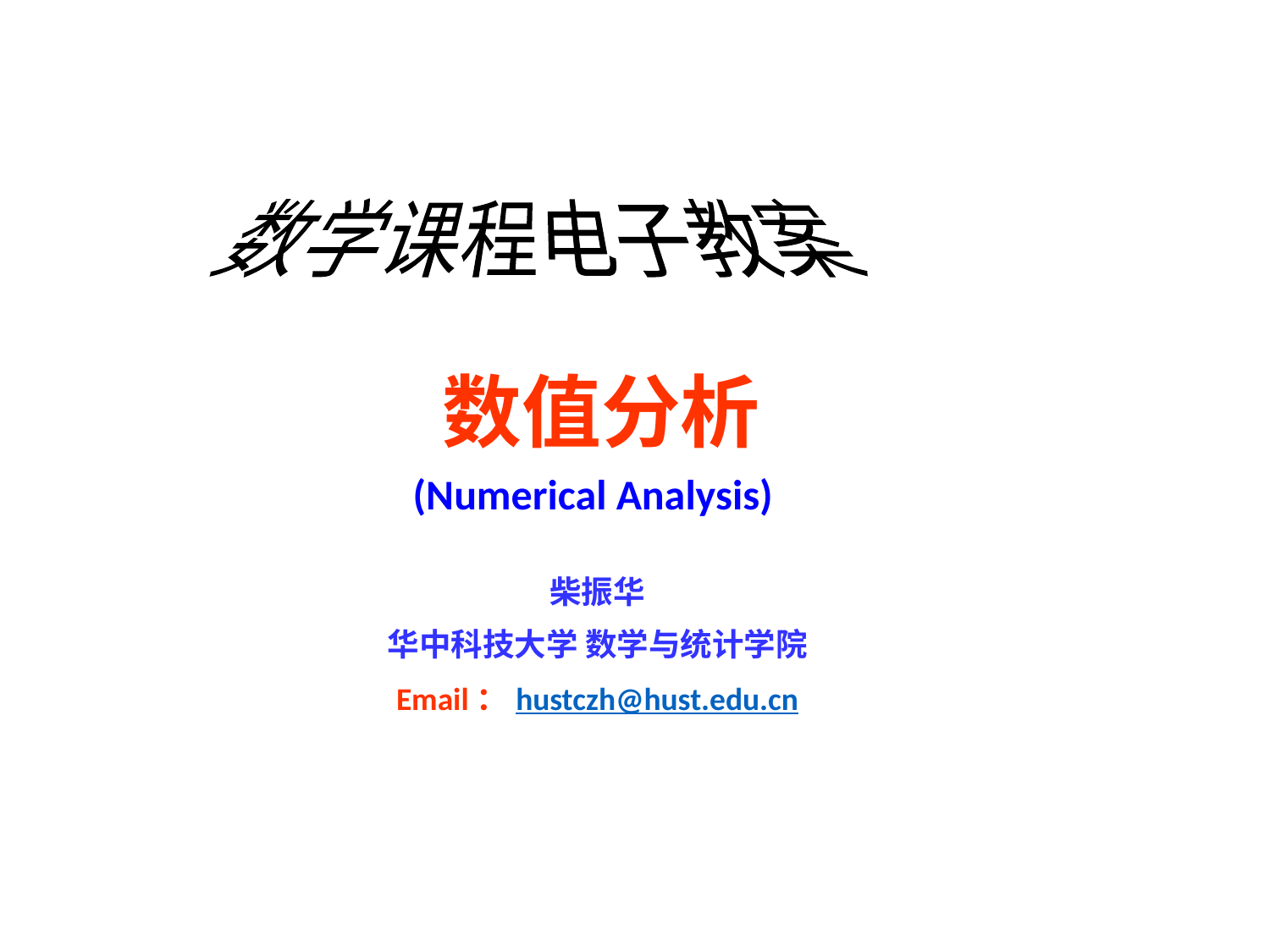

数学课程电子教案
数值分析
(Numerical Analysis)
柴振华

华中科技大学 数学与统计学院

Email：hustczh@hust.edu.cn